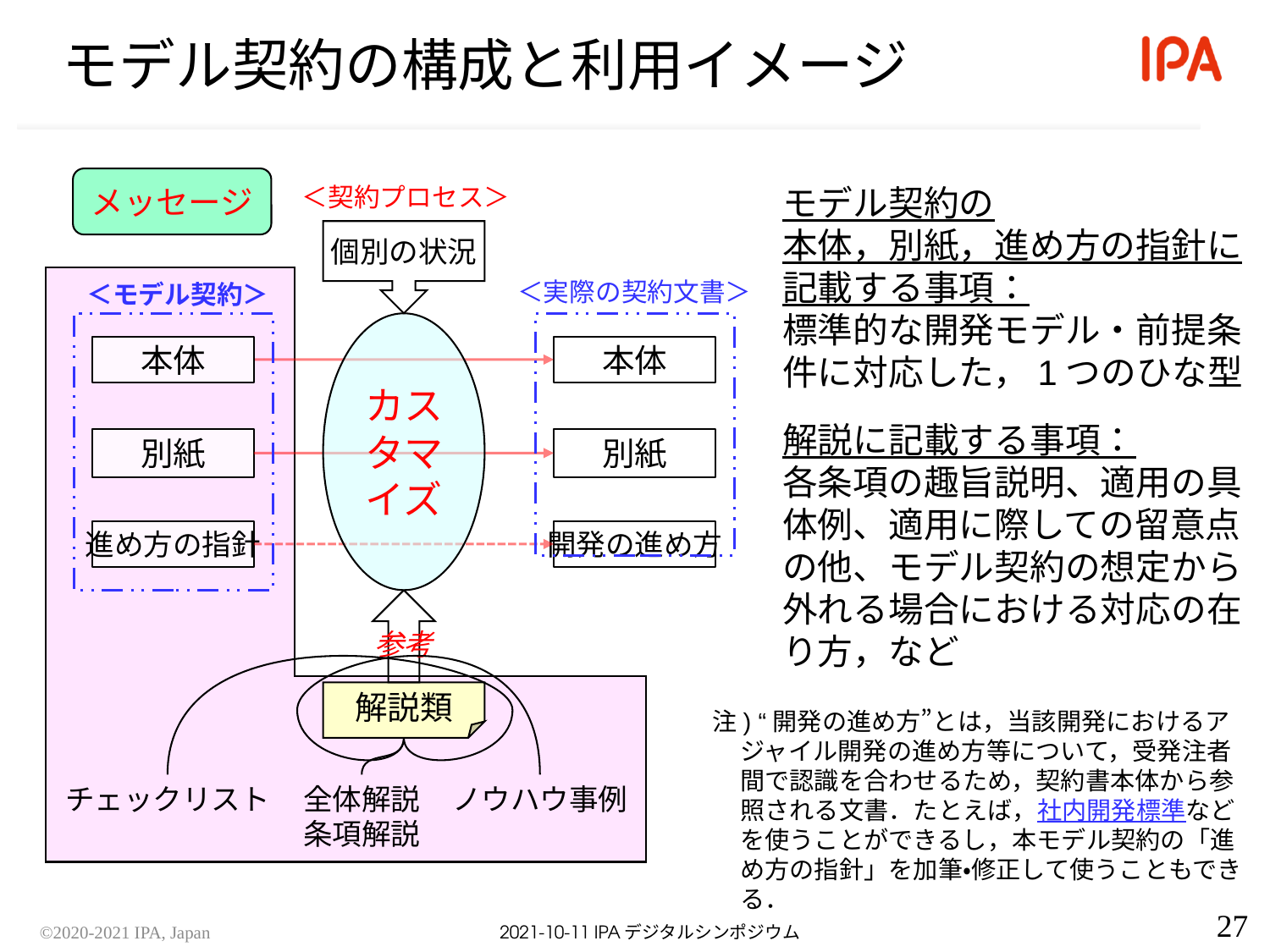

# モデル契約の構成と利用イメージ
メッセージ
＜契約プロセス＞
モデル契約の
本体，別紙，進め方の指針に記載する事項：
標準的な開発モデル・前提条件に対応した，1つのひな型

解説に記載する事項：
各条項の趣旨説明、適用の具体例、適用に際しての留意点の他、モデル契約の想定から外れる場合における対応の在り方，など
個別の状況

＜実際の契約文書＞
＜モデル契約＞

カスタマイズ

本体
本体
別紙
別紙
進め方の指針
開発の進め方
参考
解説類
注) “開発の進め方”とは，当該開発におけるアジャイル開発の進め方等について，受発注者間で認識を合わせるため，契約書本体から参照される文書．たとえば，社内開発標準などを使うことができるし，本モデル契約の「進め方の指針」を加筆・修正して使うこともできる．
チェックリスト
全体解説
条項解説
ノウハウ事例
27
©2020-2021 IPA, Japan